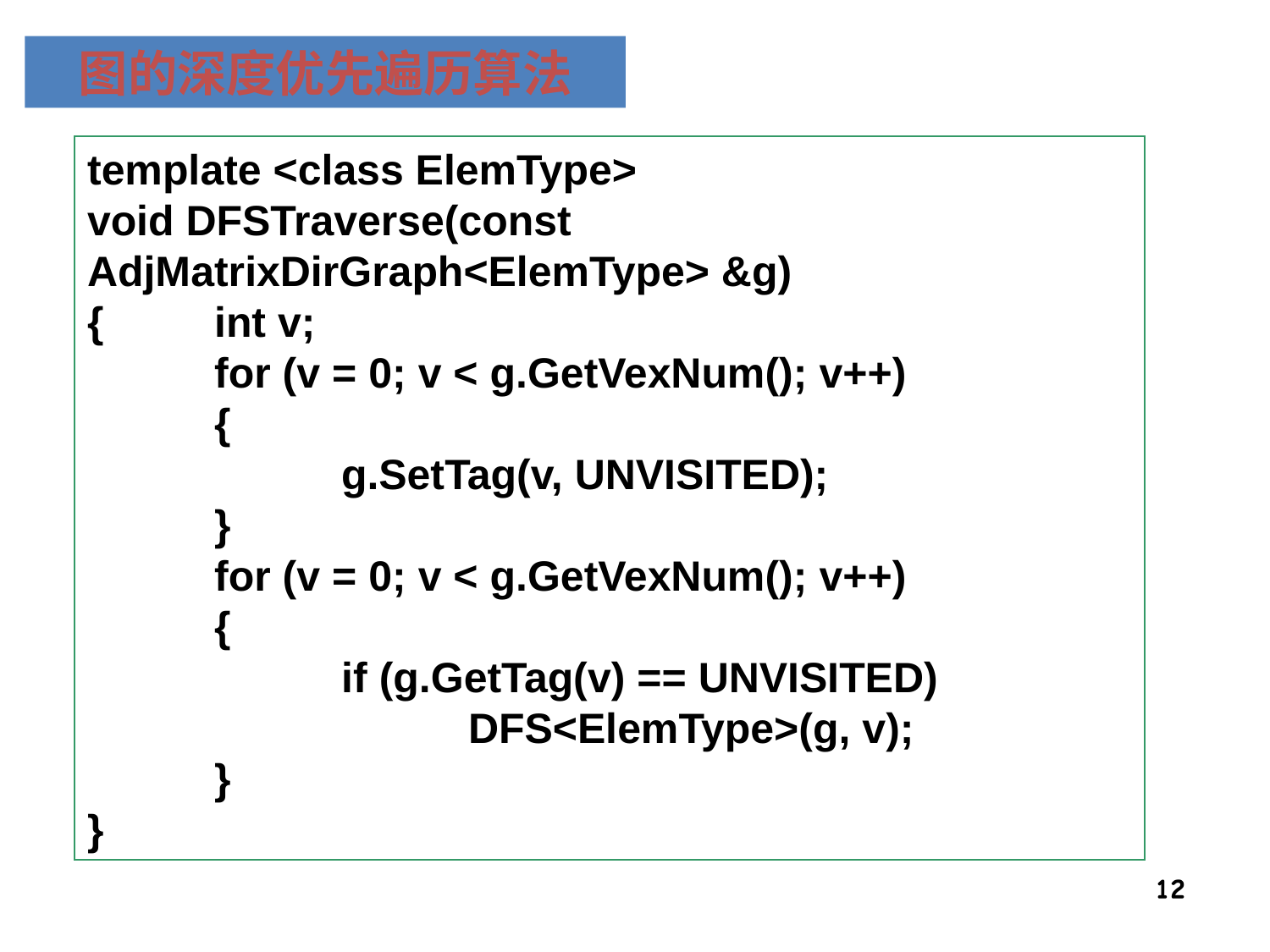

图的深度优先遍历算法
template <class ElemType>
void DFSTraverse(const AdjMatrixDirGraph<ElemType> &g)
{	int v;
	for (v = 0; v < g.GetVexNum(); v++)
	{
		g.SetTag(v, UNVISITED);
	}
	for (v = 0; v < g.GetVexNum(); v++)
	{
		if (g.GetTag(v) == UNVISITED)
			DFS<ElemType>(g, v);
	}
}
12